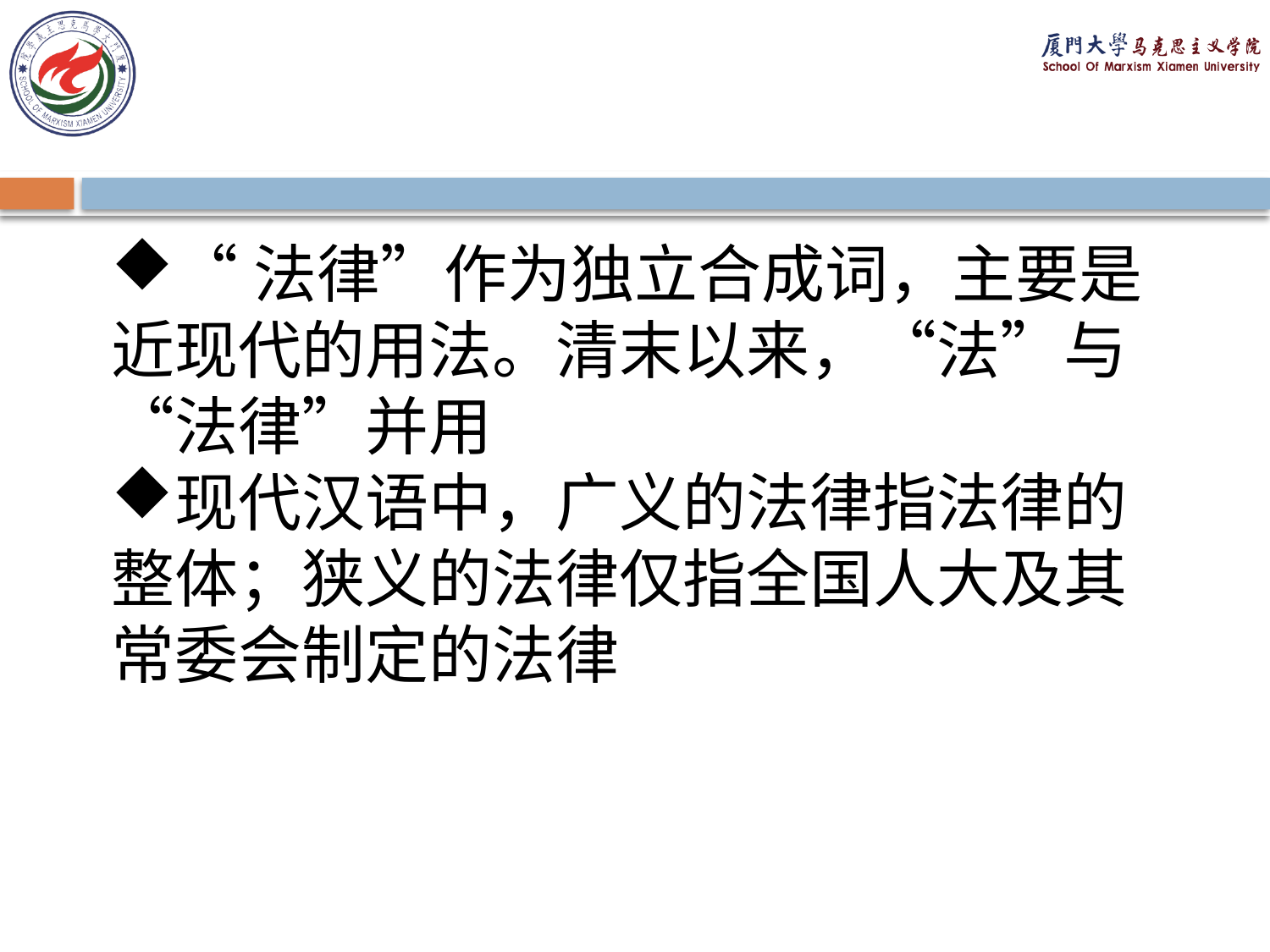

“法律”作为独立合成词，主要是近现代的用法。清末以来，“法”与“法律”并用
现代汉语中，广义的法律指法律的整体；狭义的法律仅指全国人大及其常委会制定的法律